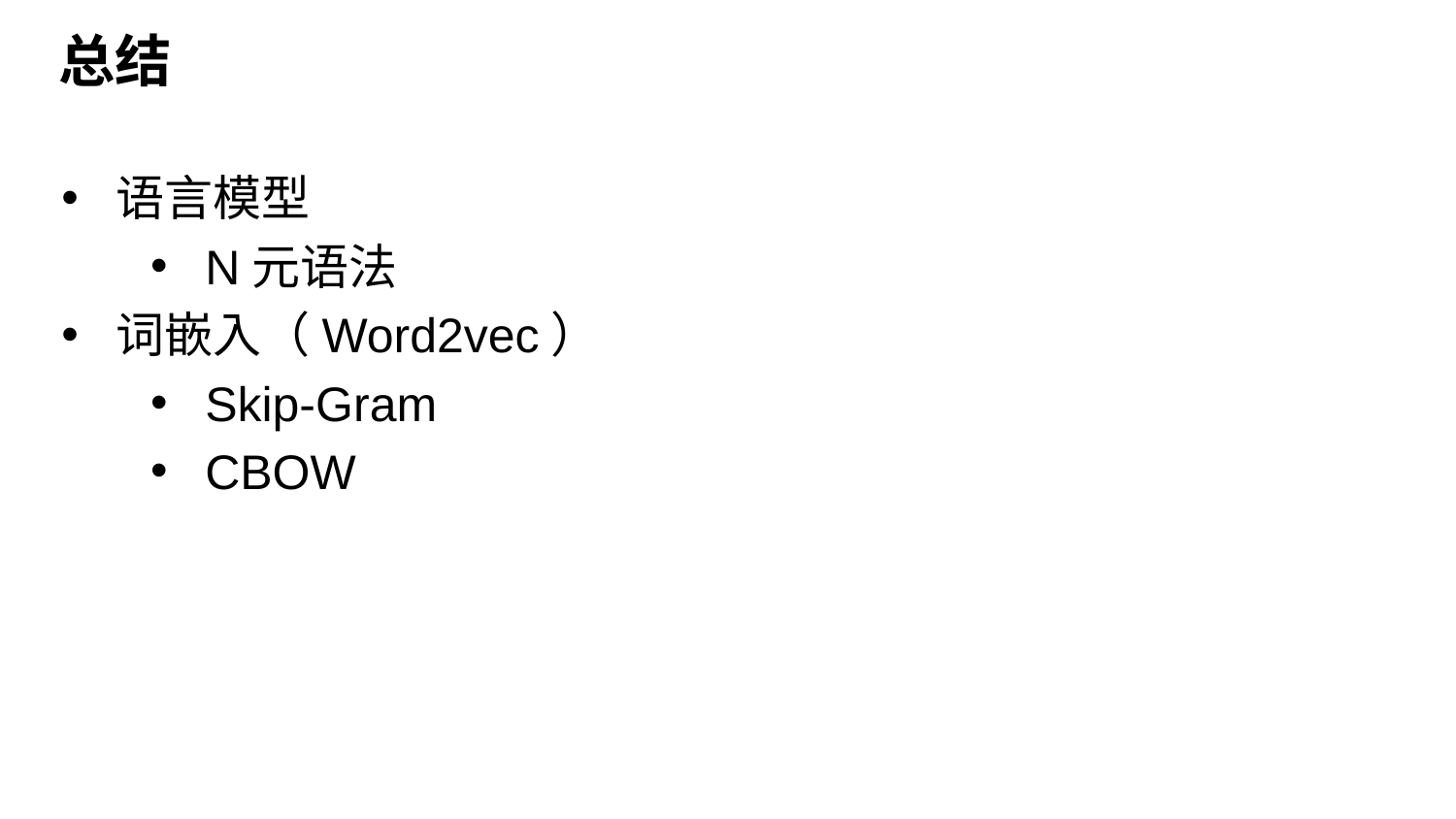

# 总结
语言模型
N元语法
词嵌入（Word2vec）
Skip-Gram
CBOW